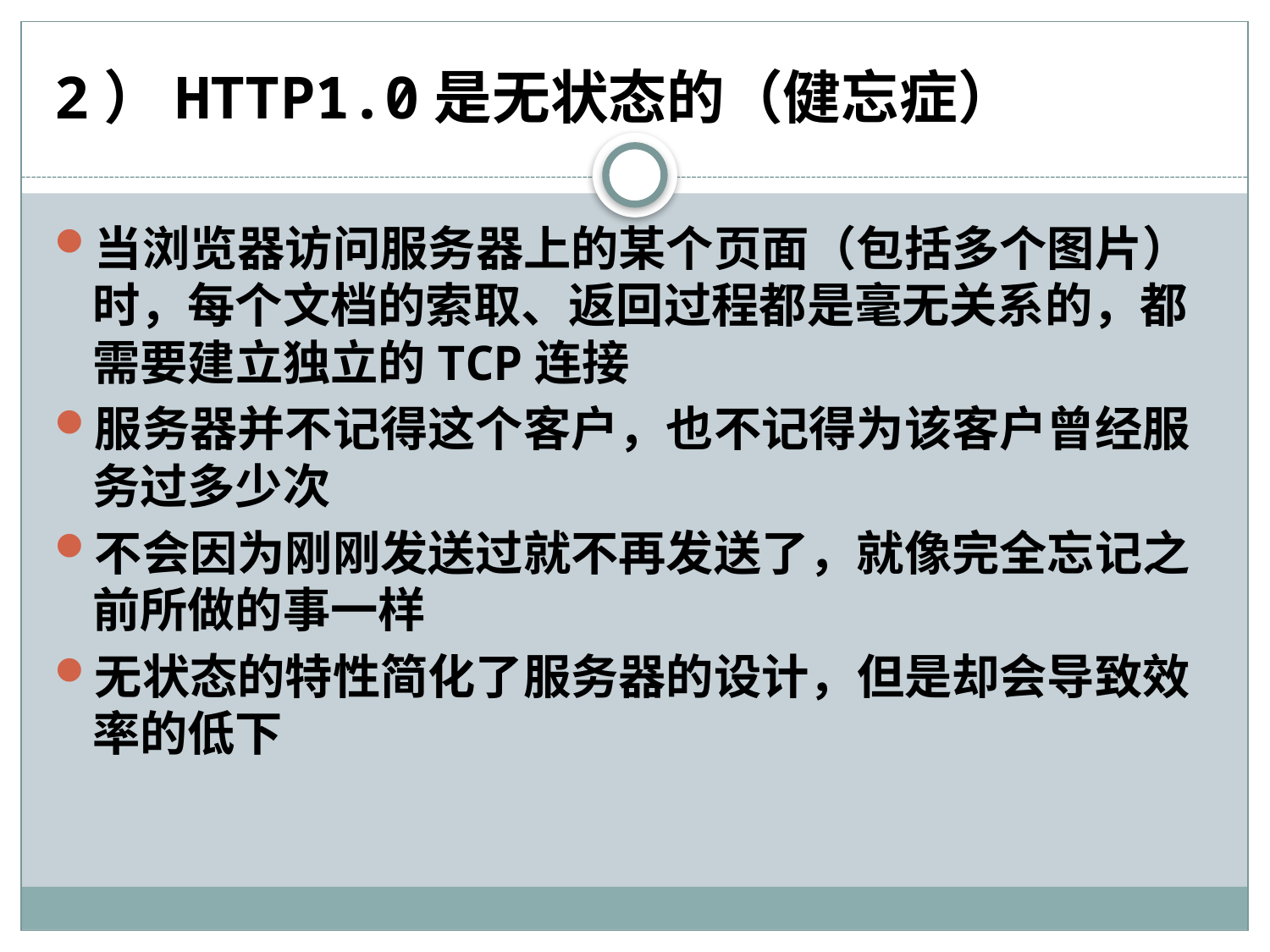

# 2）HTTP1.0是无状态的（健忘症）
当浏览器访问服务器上的某个页面（包括多个图片）时，每个文档的索取、返回过程都是毫无关系的，都需要建立独立的TCP连接
服务器并不记得这个客户，也不记得为该客户曾经服务过多少次
不会因为刚刚发送过就不再发送了，就像完全忘记之前所做的事一样
无状态的特性简化了服务器的设计，但是却会导致效率的低下